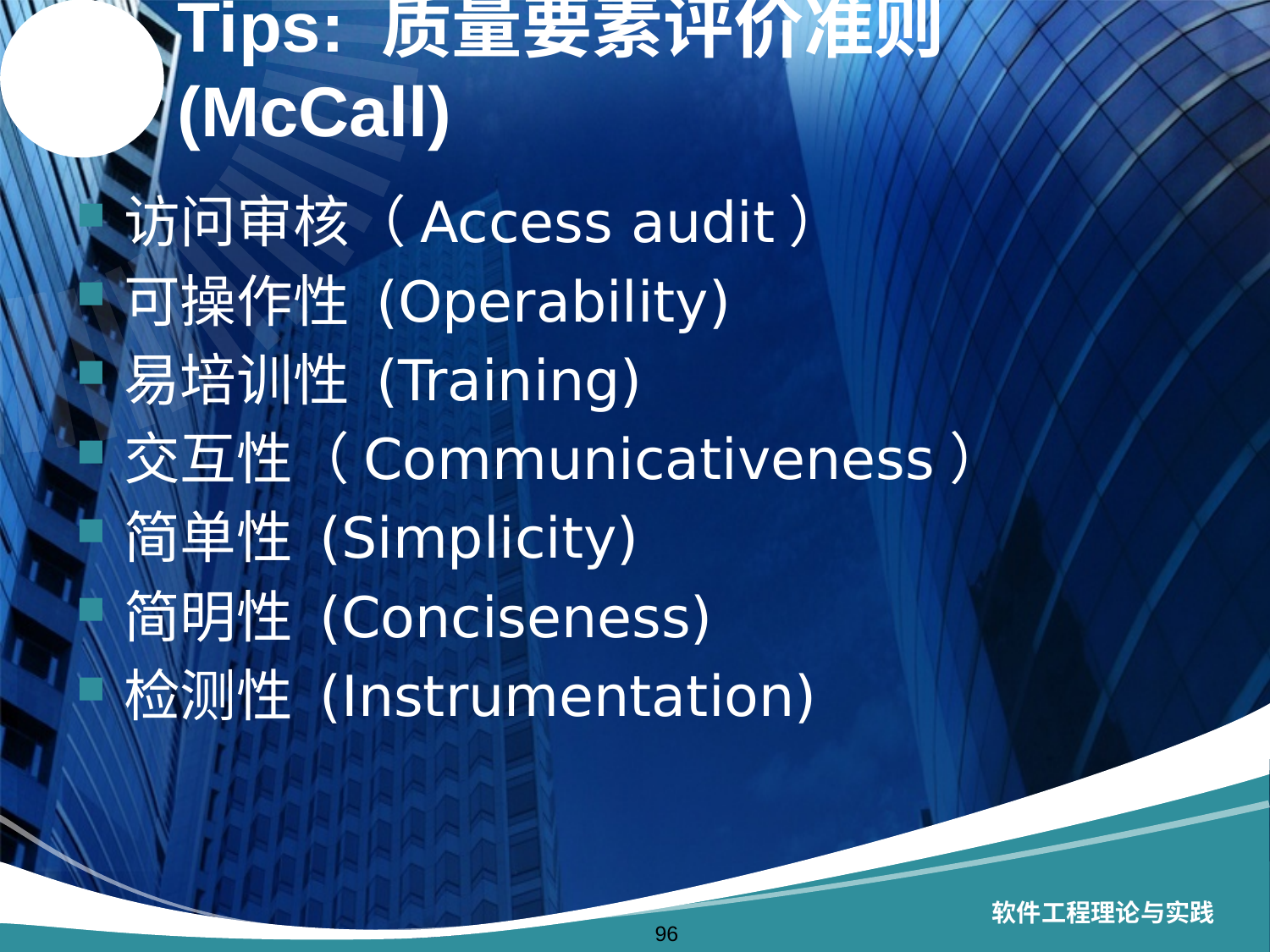

# Tips: 质量要素评价准则(McCall)
访问审核（Access audit）
可操作性 (Operability)
易培训性 (Training)
交互性（Communicativeness）
简单性 (Simplicity)
简明性 (Conciseness)
检测性 (Instrumentation)
软件工程理论与实践
96